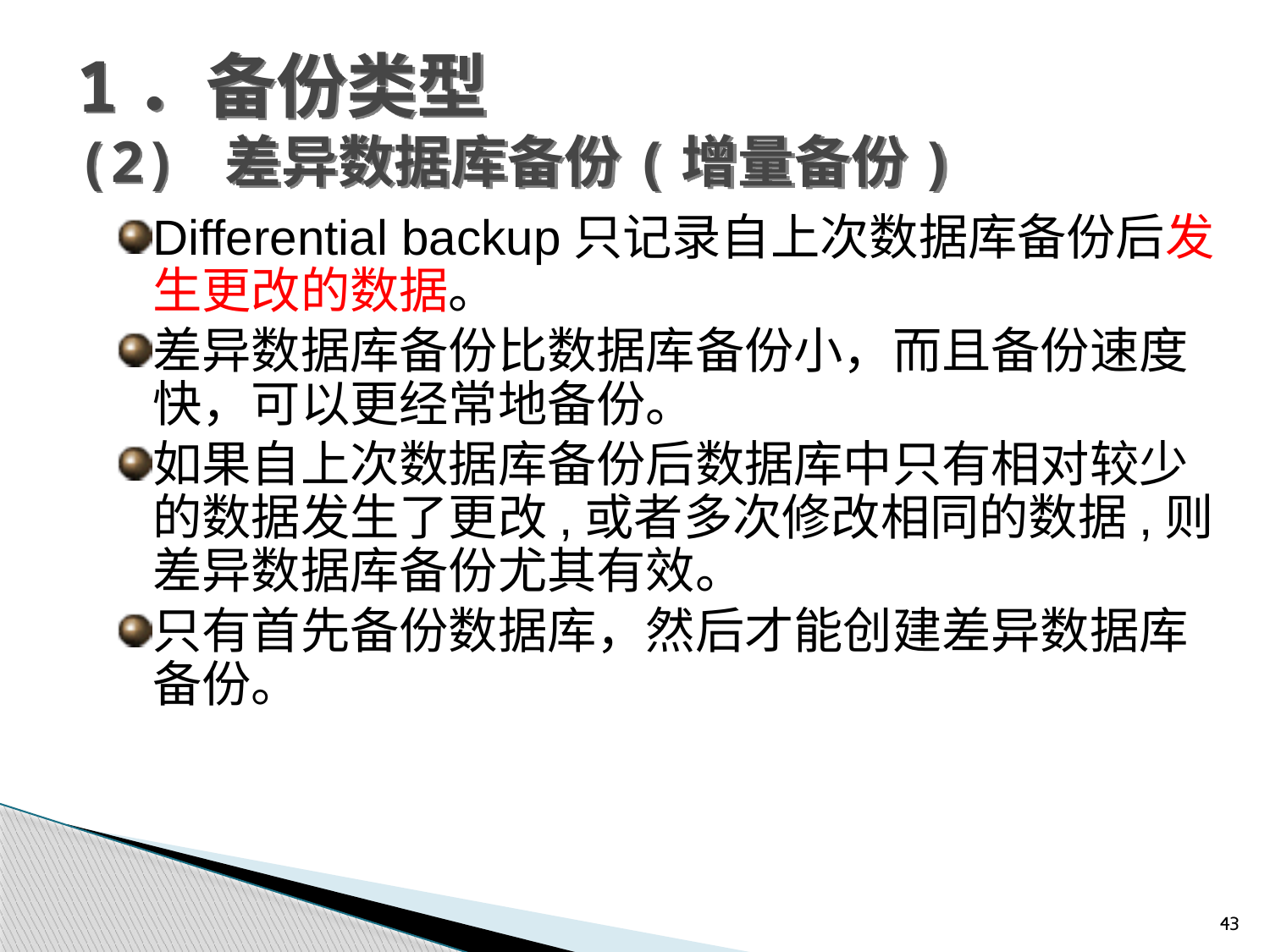

# 1．备份类型 (2) 差异数据库备份(增量备份)
Differential backup只记录自上次数据库备份后发生更改的数据。
差异数据库备份比数据库备份小，而且备份速度快，可以更经常地备份。
如果自上次数据库备份后数据库中只有相对较少的数据发生了更改,或者多次修改相同的数据,则差异数据库备份尤其有效。
只有首先备份数据库，然后才能创建差异数据库备份。
43